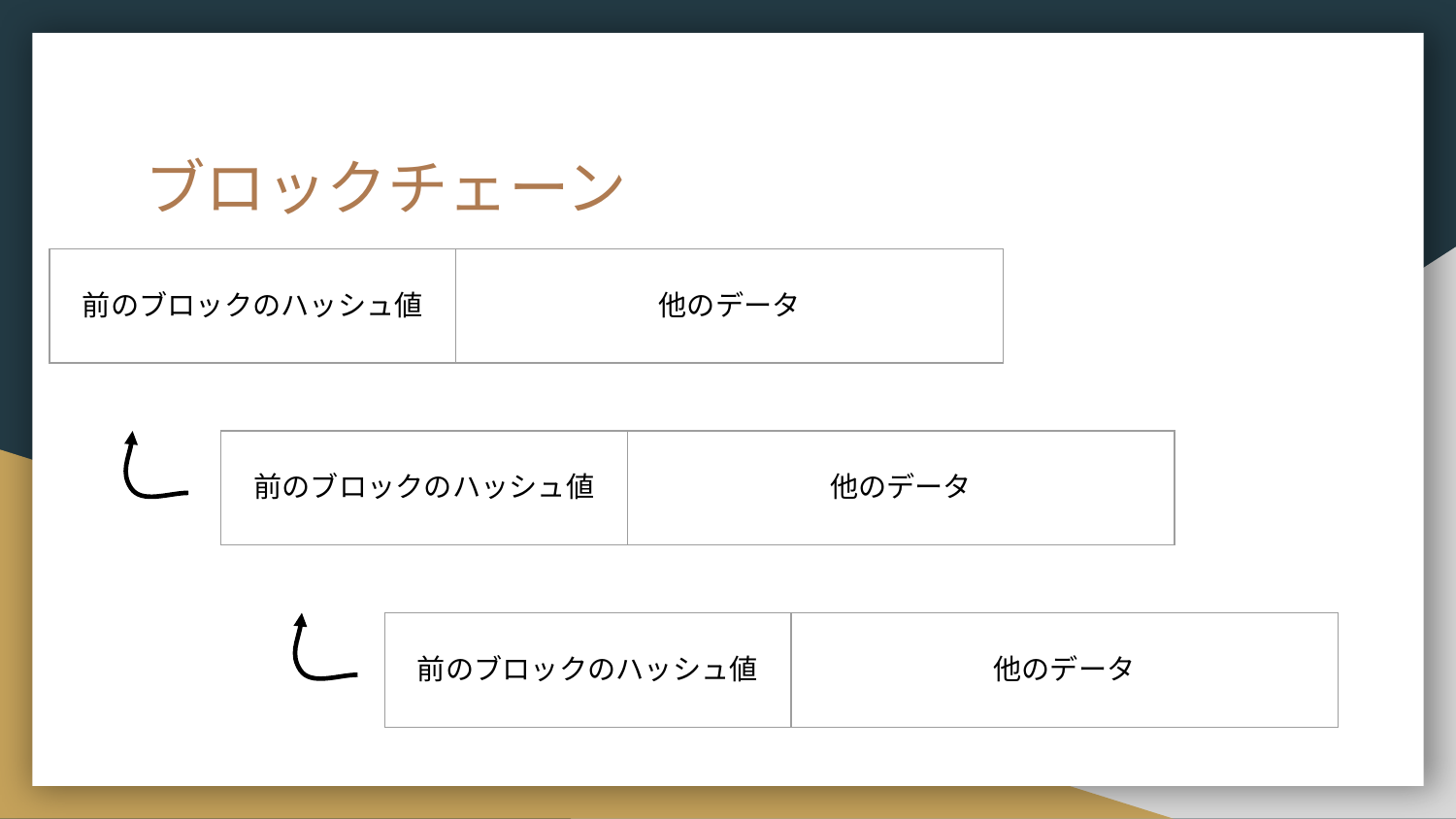

# ブロックチェーン
| 前のブロックのハッシュ値 | 他のデータ |
| --- | --- |

最新
| 前のブロックのハッシュ値 | 他のデータ |
| --- | --- |

| 前のブロックのハッシュ値 | 他のデータ |
| --- | --- |